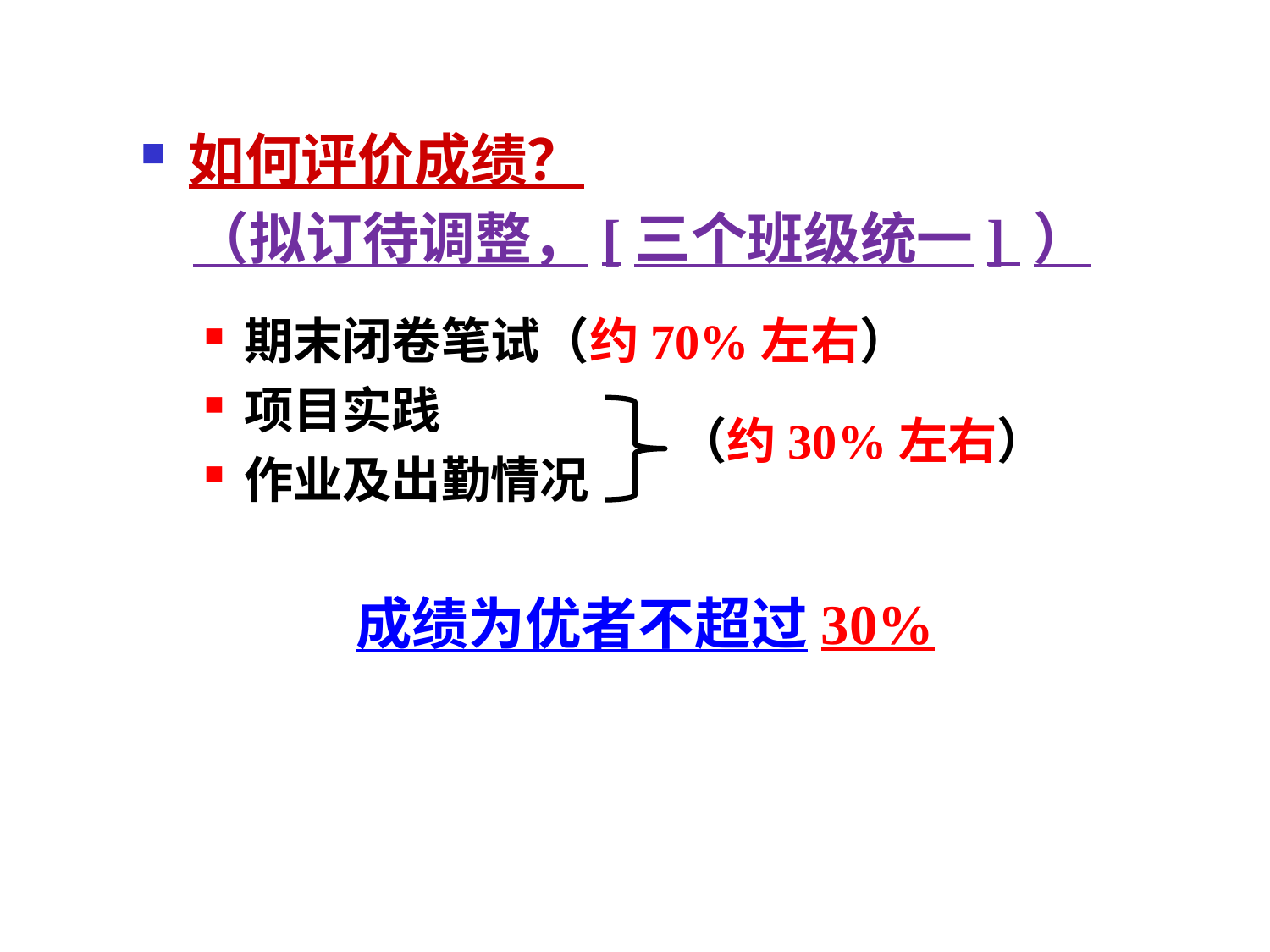

如何评价成绩？
   （拟订待调整，[三个班级统一] ）
期末闭卷笔试（约70%左右）
项目实践
作业及出勤情况

成绩为优者不超过30%

（约30%左右）
5